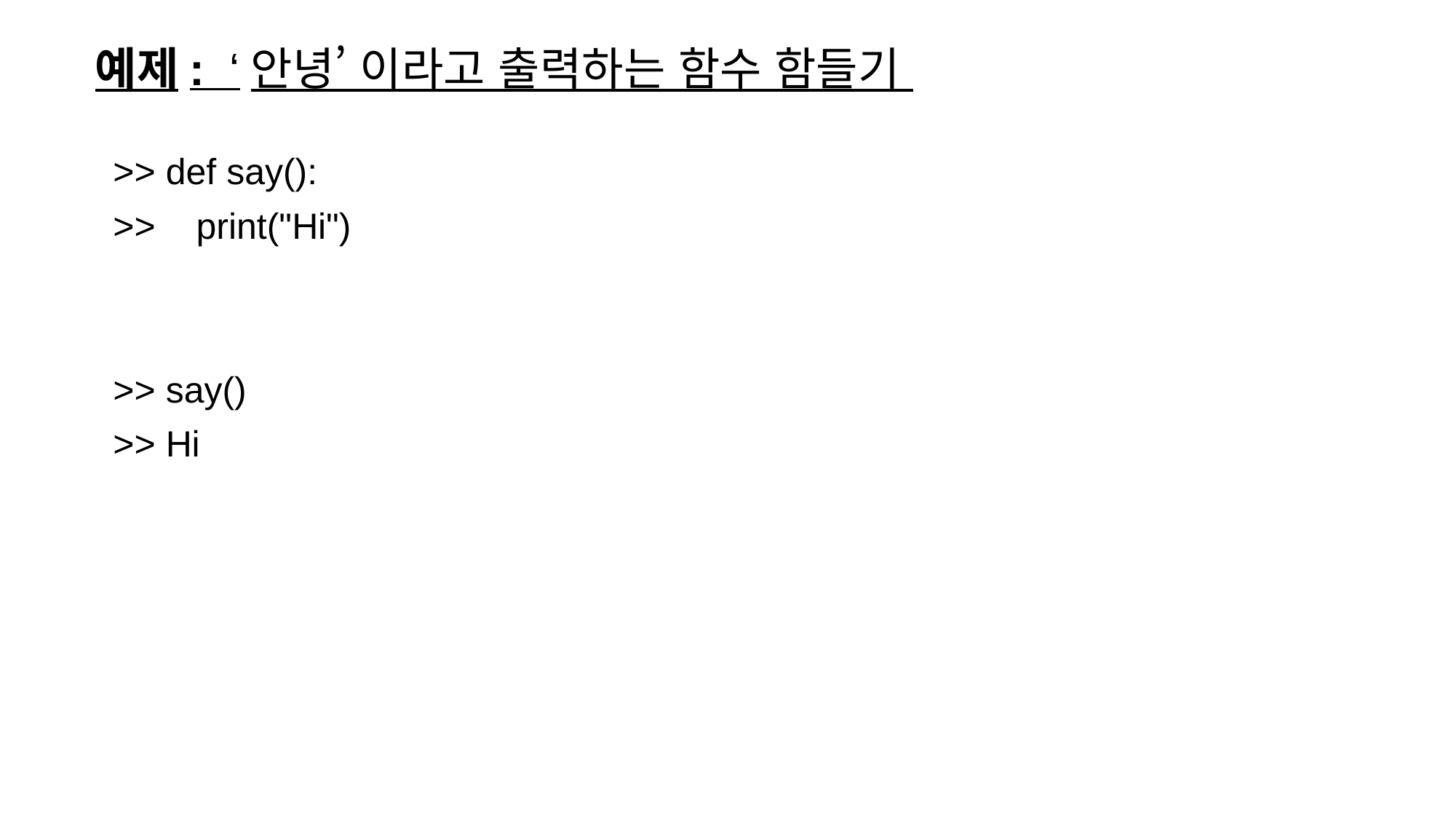

# 예제:  ‘안녕’ 이라고 출력하는 함수 함들기
>> def say():
>>    print("Hi")

>> say()
>> Hi